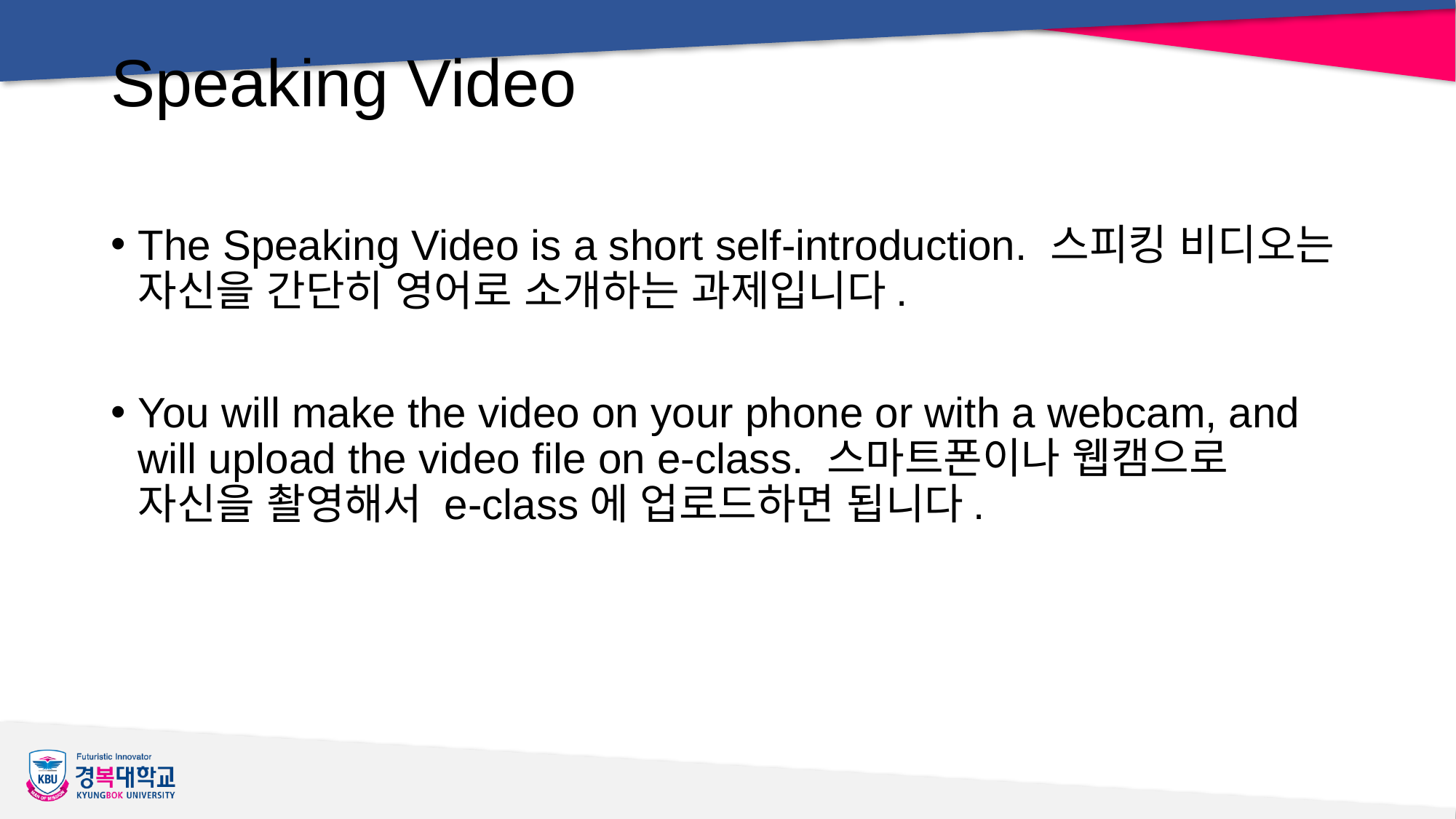

# Speaking Video
The Speaking Video is a short self-introduction. 스피킹 비디오는 자신을 간단히 영어로 소개하는 과제입니다.

You will make the video on your phone or with a webcam, and will upload the video file on e-class. 스마트폰이나 웹캠으로 자신을 촬영해서 e-class에 업로드하면 됩니다.